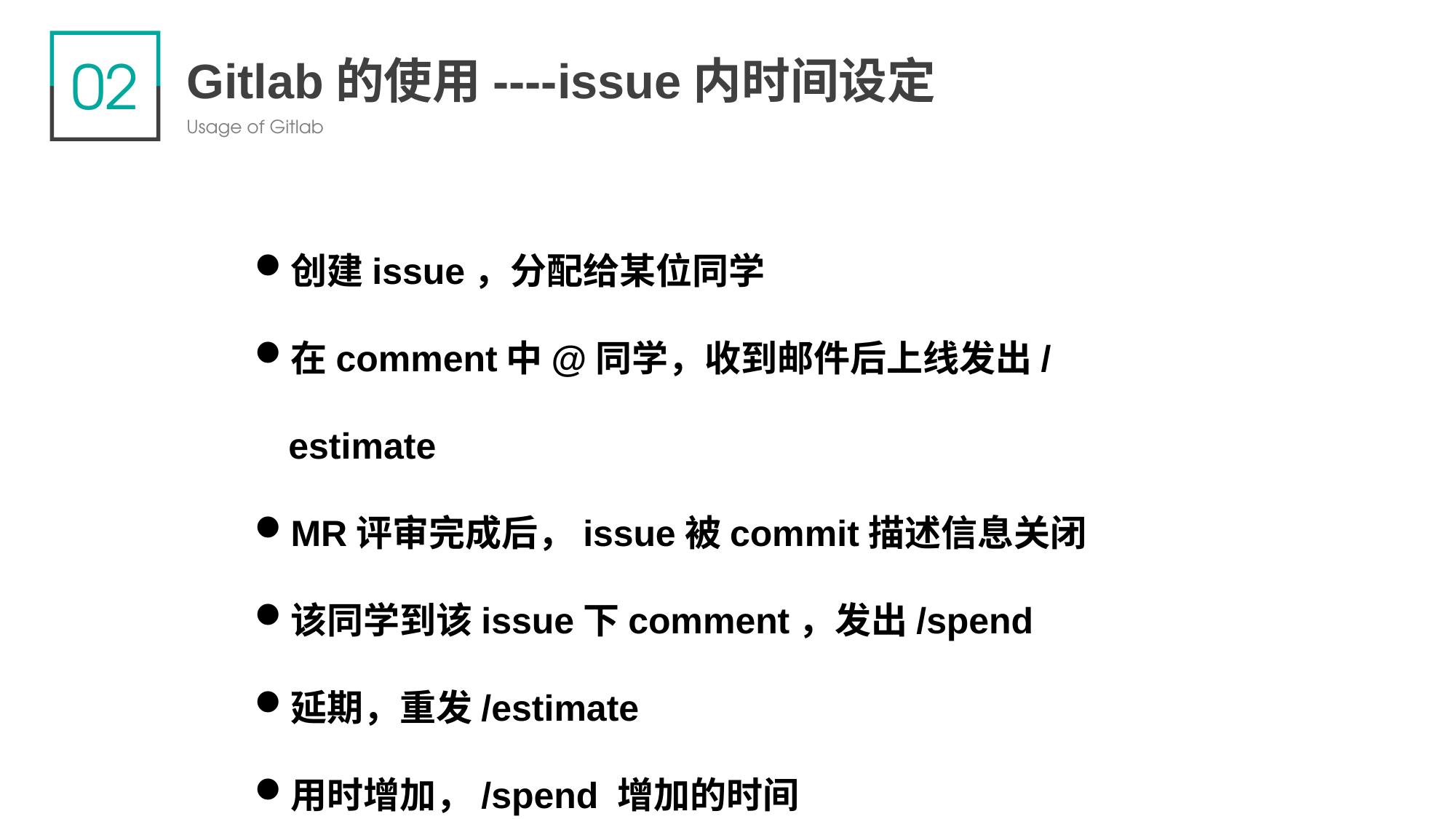

02
Gitlab的使用----issue内时间设定
Usage of Gitlab

创建issue，分配给某位同学
在comment中@同学，收到邮件后上线发出/estimate
MR评审完成后，issue被commit描述信息关闭
该同学到该issue下comment，发出/spend
延期，重发/estimate
用时增加，/spend 增加的时间